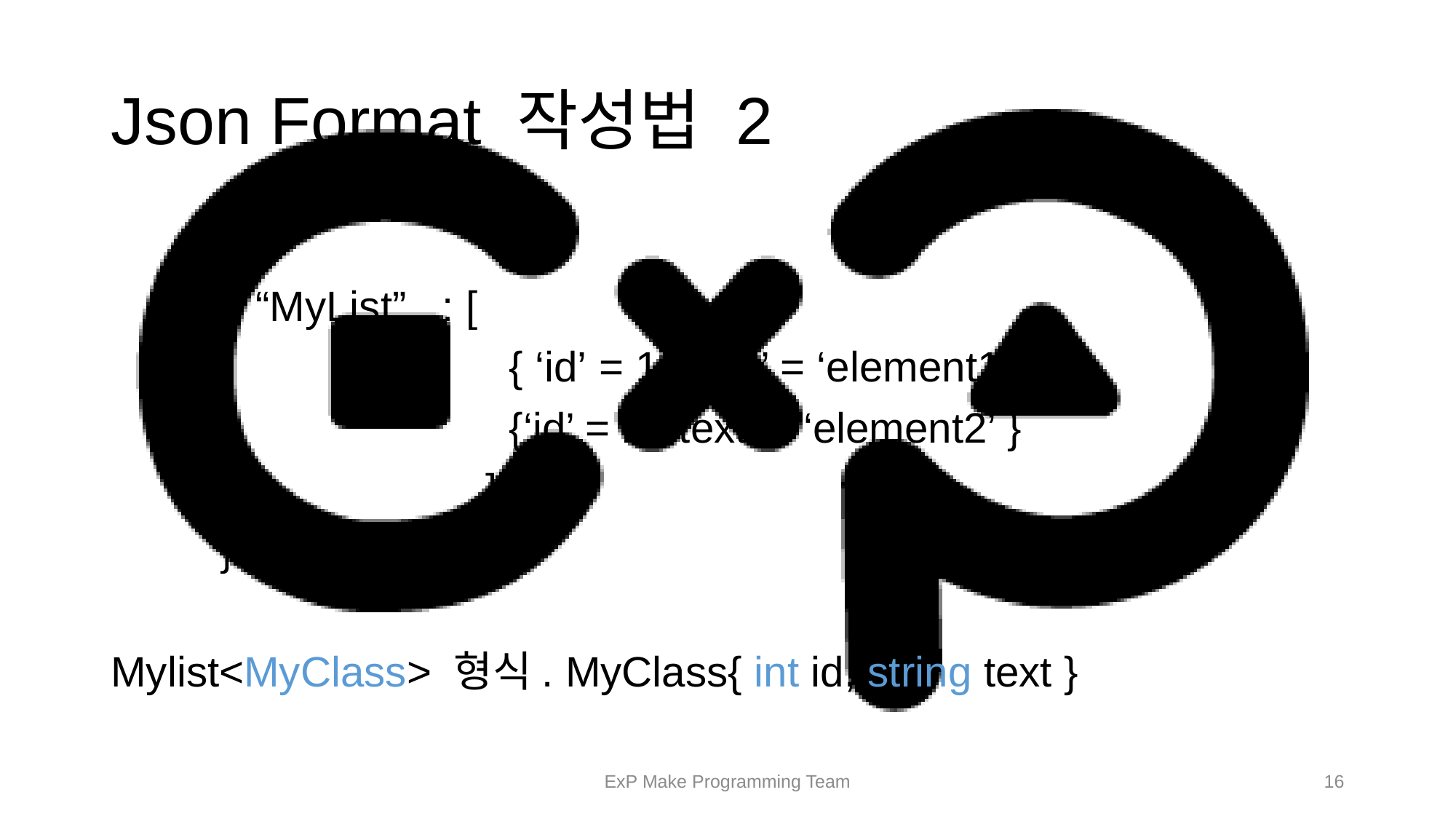

# Json Format 작성법 2
	{
	   “MyList”   : [
			      { ‘id’ = 1, ‘text’ = ‘element1’ },
			      {‘id’ = 2, ‘text’ = ‘element2’ }
			    ]
	}

Mylist<MyClass> 형식. MyClass{ int id, string text }
ExP Make Programming Team
16